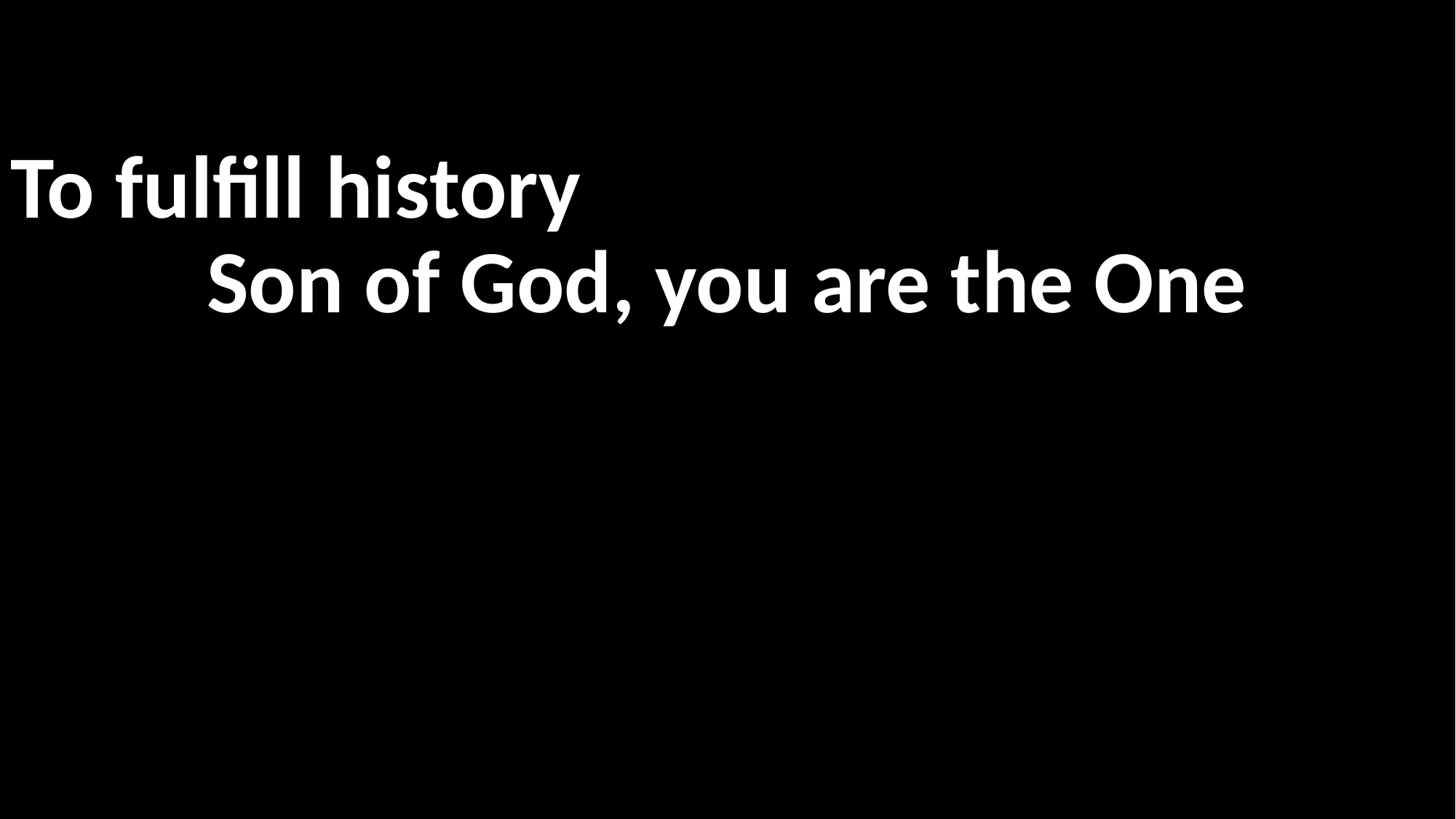

To fulfill history
Son of God, you are the One
예언의 성취자
길과 진리 되신 주